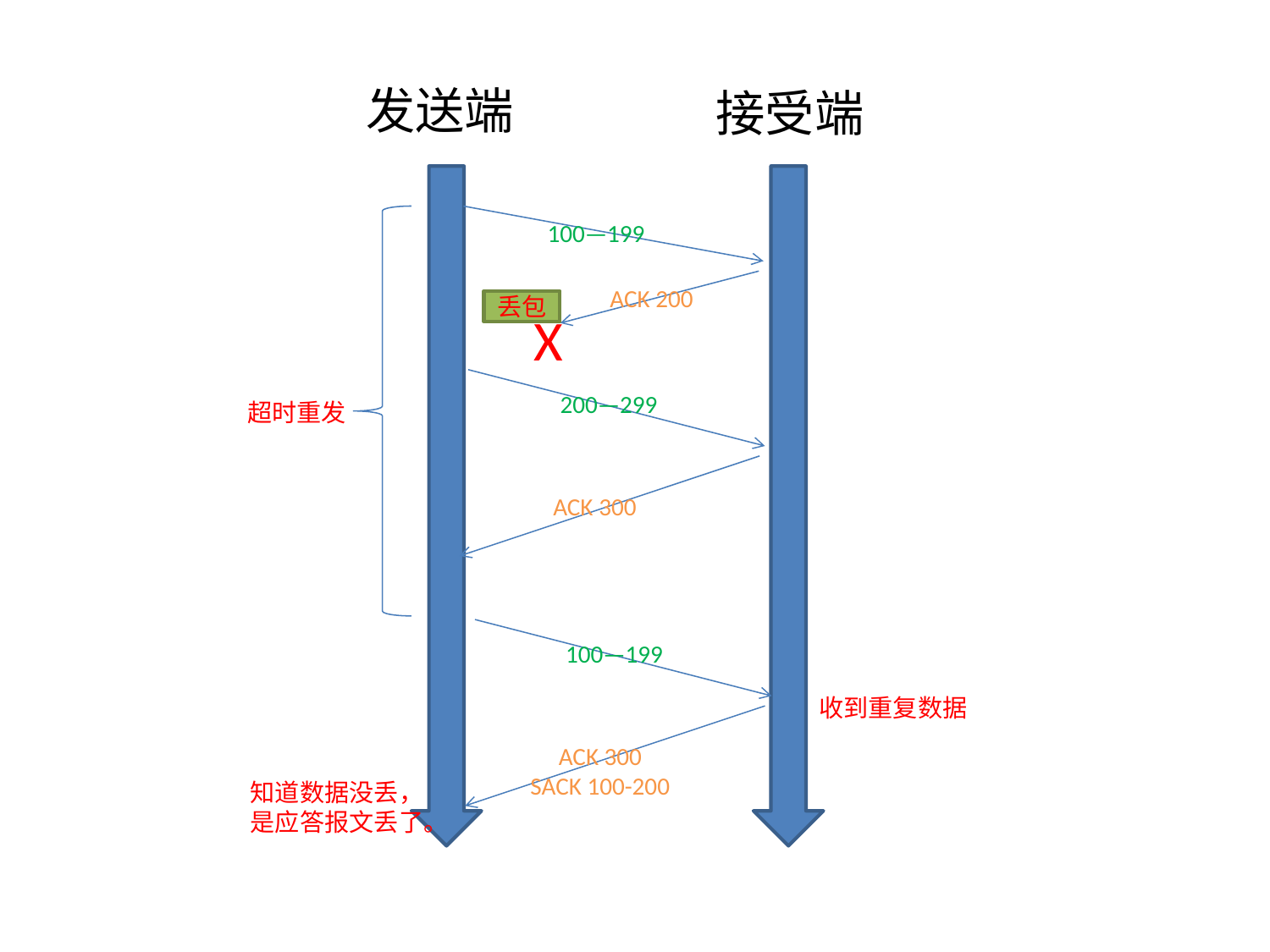

发送端
接受端

100—199
ACK 200
丢包
X
200—299
超时重发
ACK 300
100—199
收到重复数据
ACK 300
SACK 100-200
知道数据没丢，是应答报文丢了。